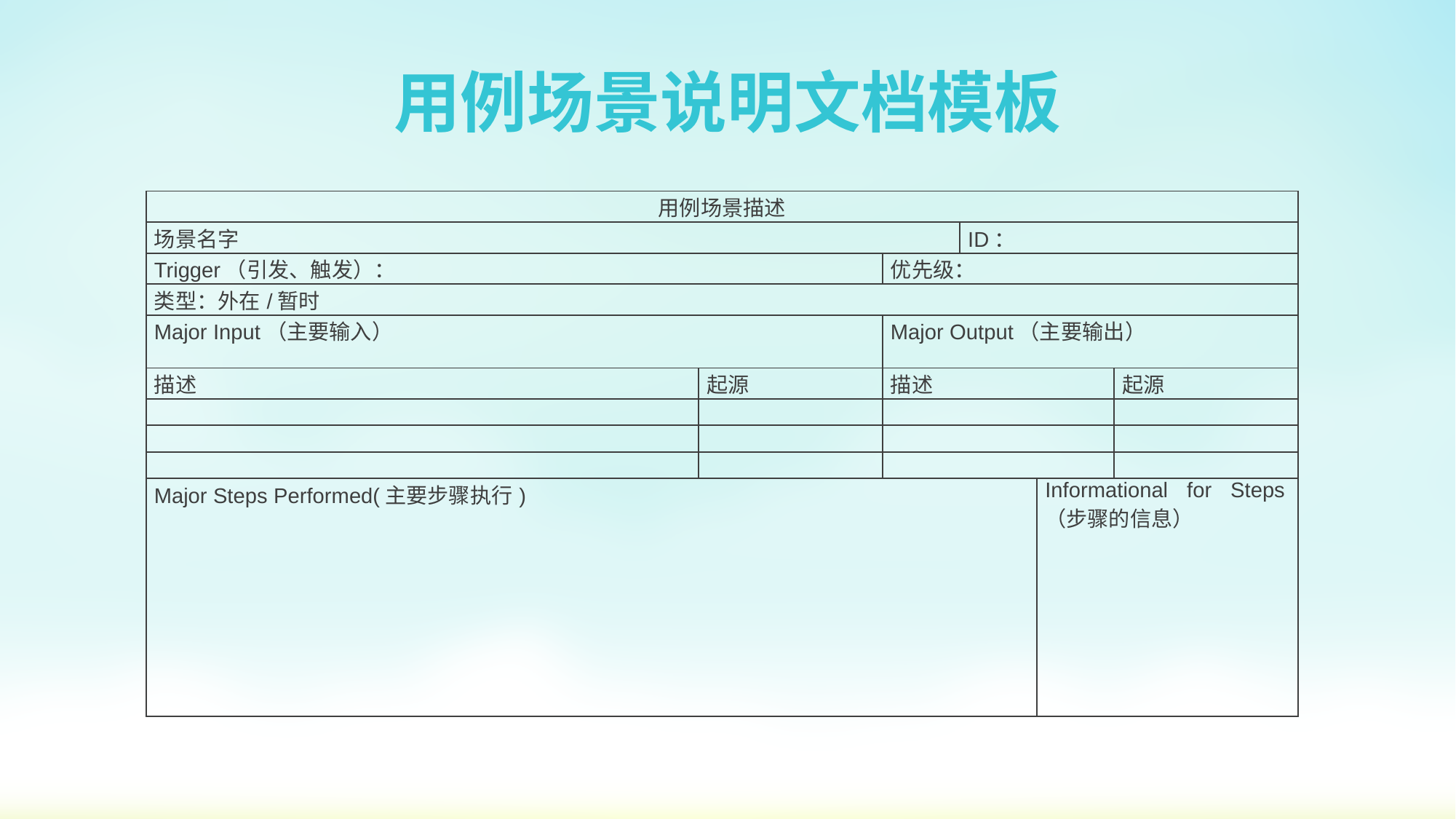

# 用例场景说明文档模板
| 用例场景描述 |  |  |  |  |  |
| --- | --- | --- | --- | --- | --- |
| 场景名字 |  |  | ID： |  |  |
| Trigger（引发、触发）： |  | 优先级： |  |  |  |
| 类型：外在/暂时 |  |  |  |  |  |
| Major Input（主要输入） |  | Major Output（主要输出） |  |  |  |
| 描述 | 起源 | 描述 |  |  | 起源 |
|  |  |  |  |  |  |
|  |  |  |  |  |  |
|  |  |  |  |  |  |
| Major Steps Performed(主要步骤执行) |  |  |  | Informational for Steps（步骤的信息） |  |